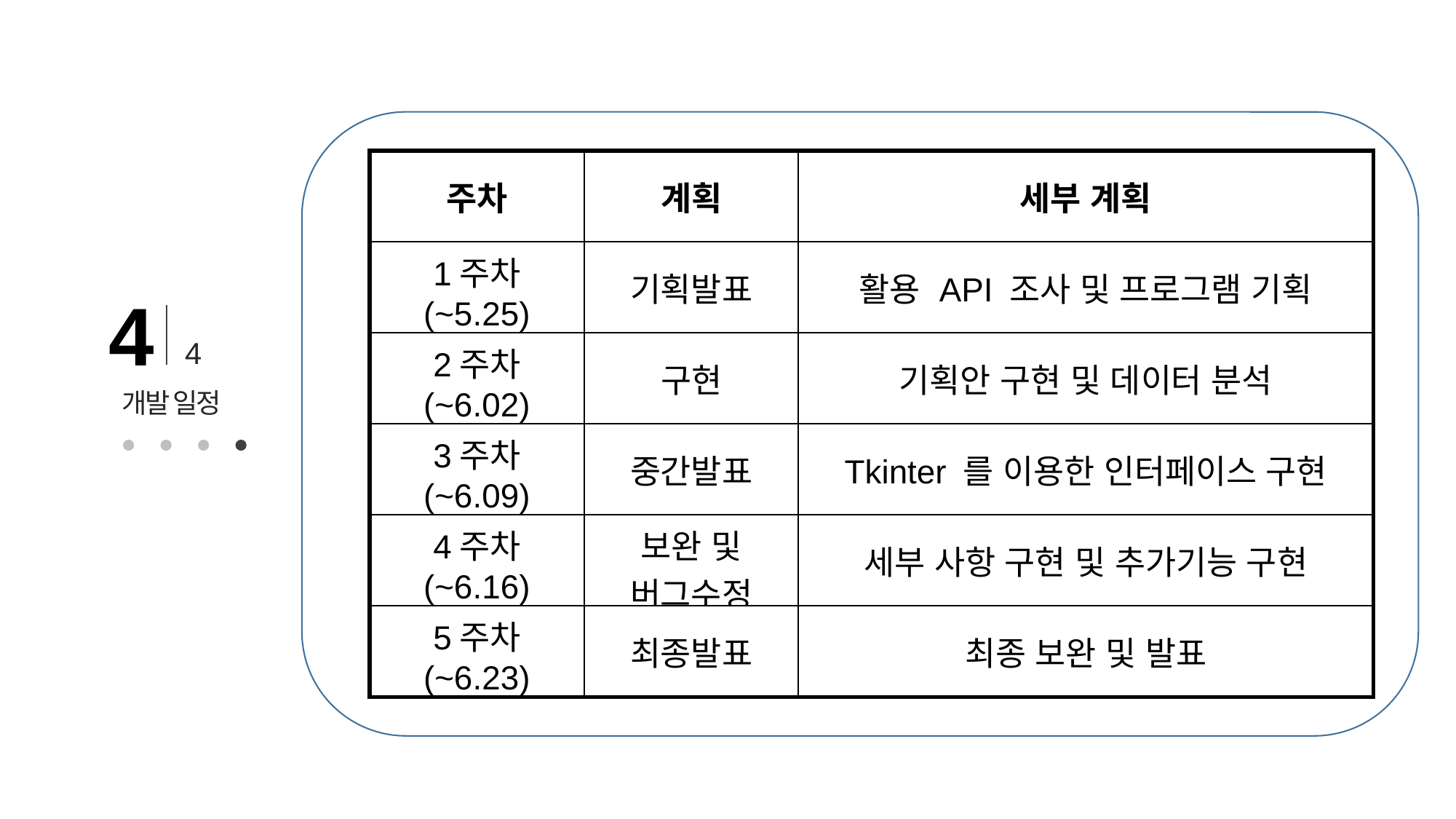

| 주차 | 계획 | 세부 계획 |
| --- | --- | --- |
| 1주차 (~5.25) | 기획발표 | 활용 API 조사 및 프로그램 기획 |
| 2주차 (~6.02) | 구현 | 기획안 구현 및 데이터 분석 |
| 3주차 (~6.09) | 중간발표 | Tkinter 를 이용한 인터페이스 구현 |
| 4주차 (~6.16) | 보완 및 버그수정 | 세부 사항 구현 및 추가기능 구현 |
| 5주차 (~6.23) | 최종발표 | 최종 보완 및 발표 |
4
4
개발 일정